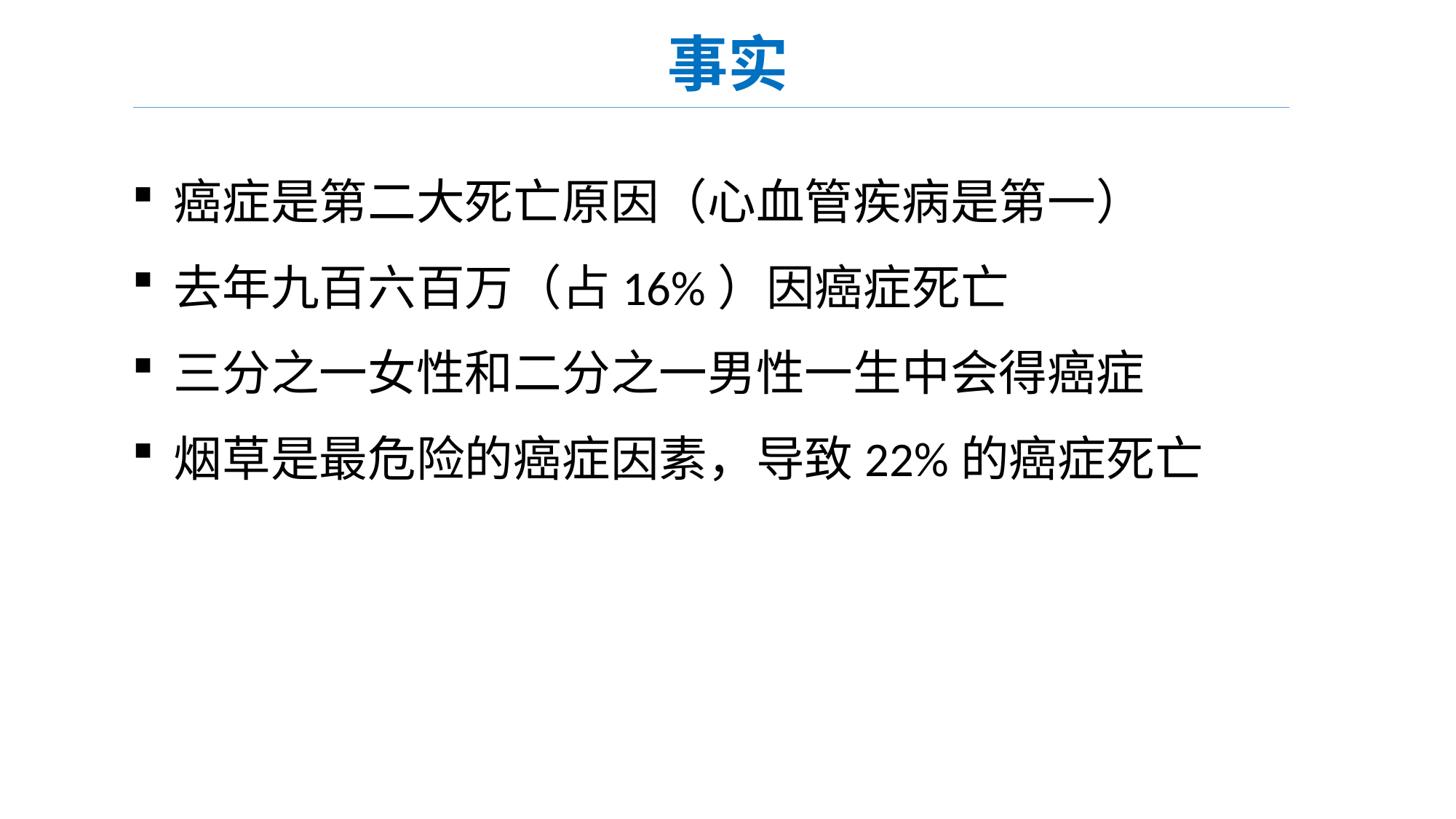

事实
癌症是第二大死亡原因（心血管疾病是第一）
去年九百六百万（占16%）因癌症死亡
三分之一女性和二分之一男性一生中会得癌症
烟草是最危险的癌症因素，导致22%的癌症死亡